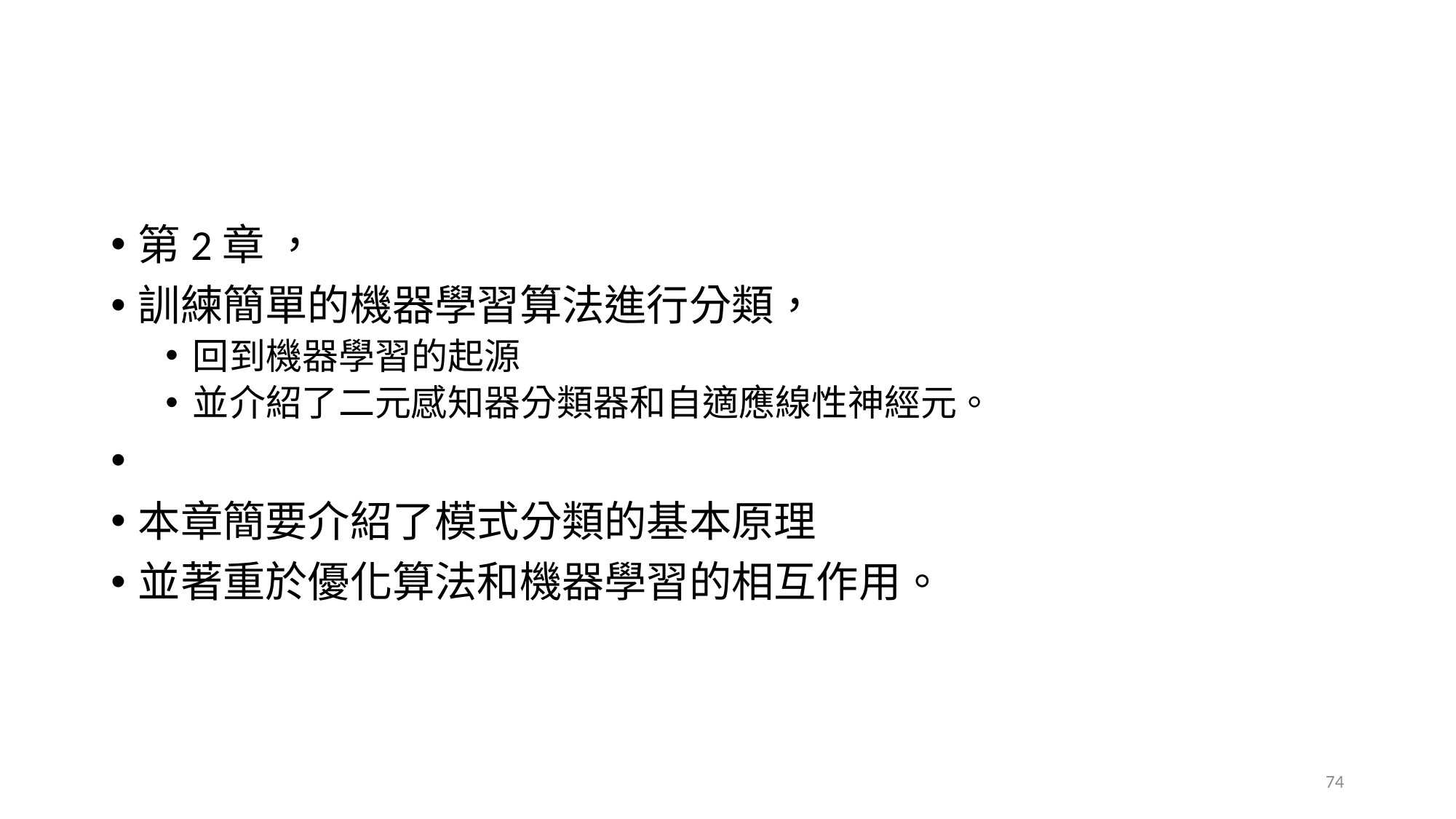

#
第2章 ，
訓練簡單的機器學習算法進行分類，
回到機器學習的起源
並介紹了二元感知器分類器和自適應線性神經元。

本章簡要介紹了模式分類的基本原理
並著重於優化算法和機器學習的相互作用。
74